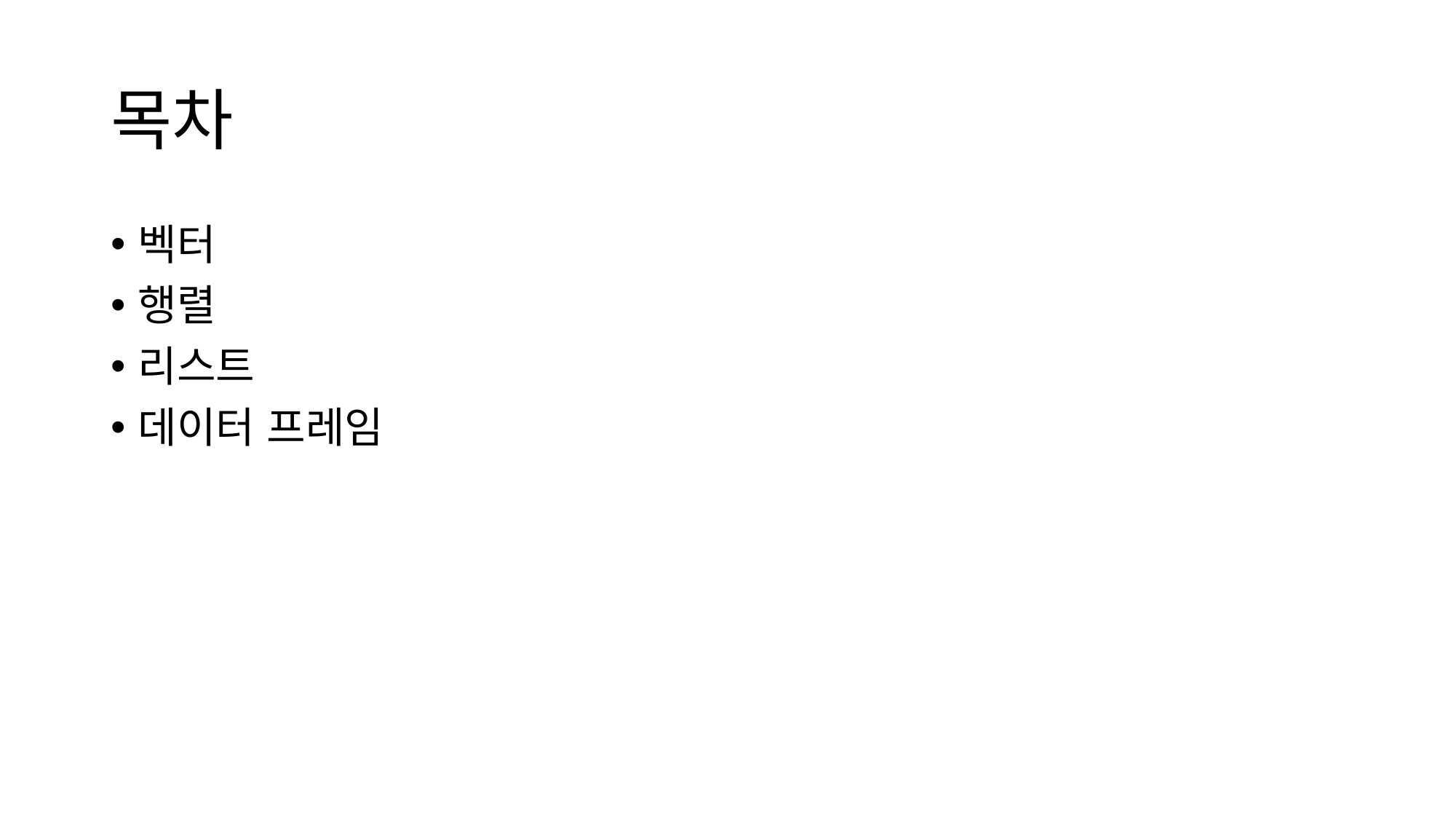

# 목차
벡터
행렬
리스트
데이터 프레임